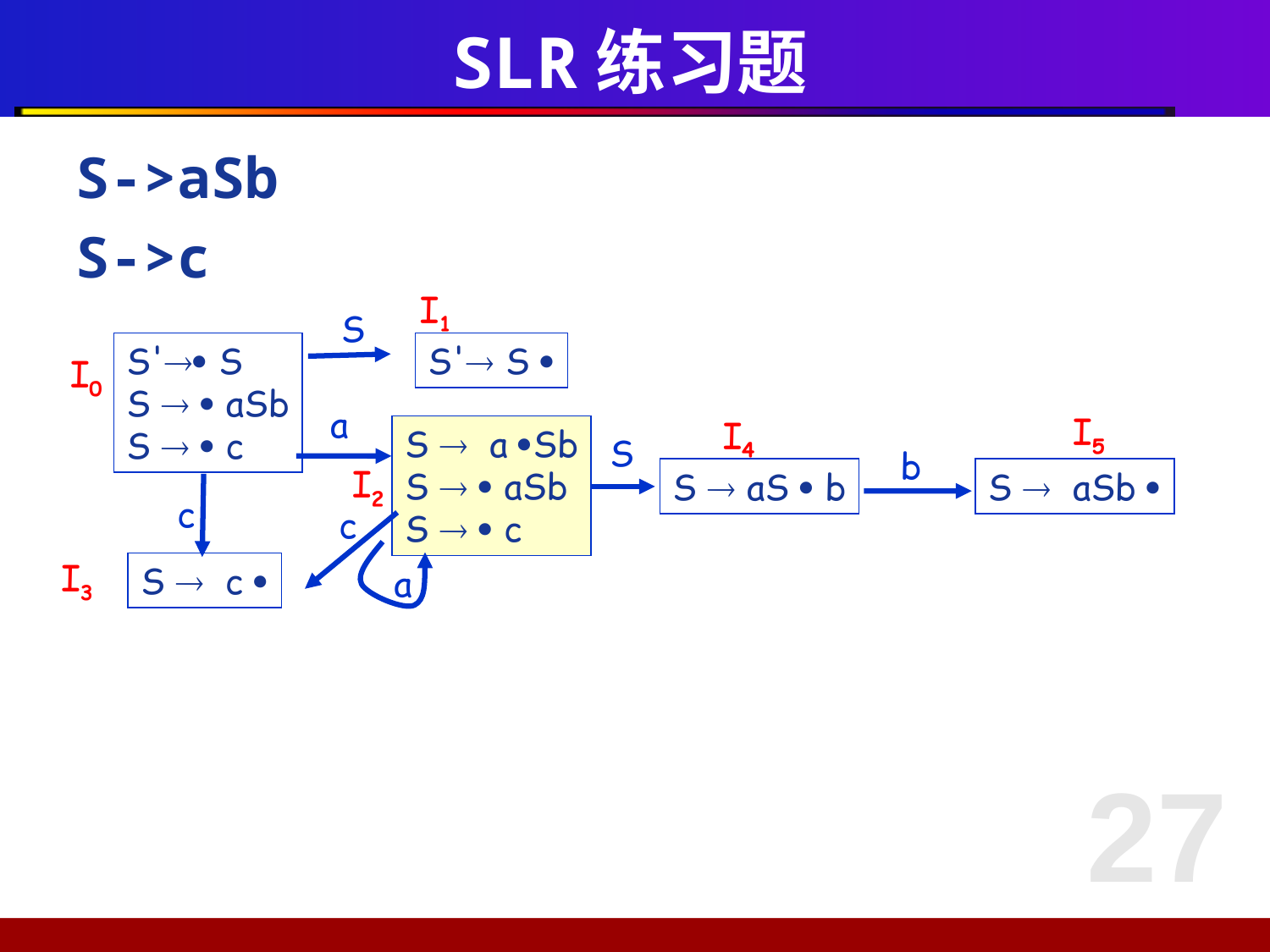

# SLR练习题
S->aSb
S->c

I1
S
S'→• S
S → • aSb
S → • c
S'→ S •
I0

a
I5
I4
S →  a •Sb
S → • aSb
S → • c
S
b

I2
S → aS • b
S →  aSb •

c

c

I3
S →  c •
a
27